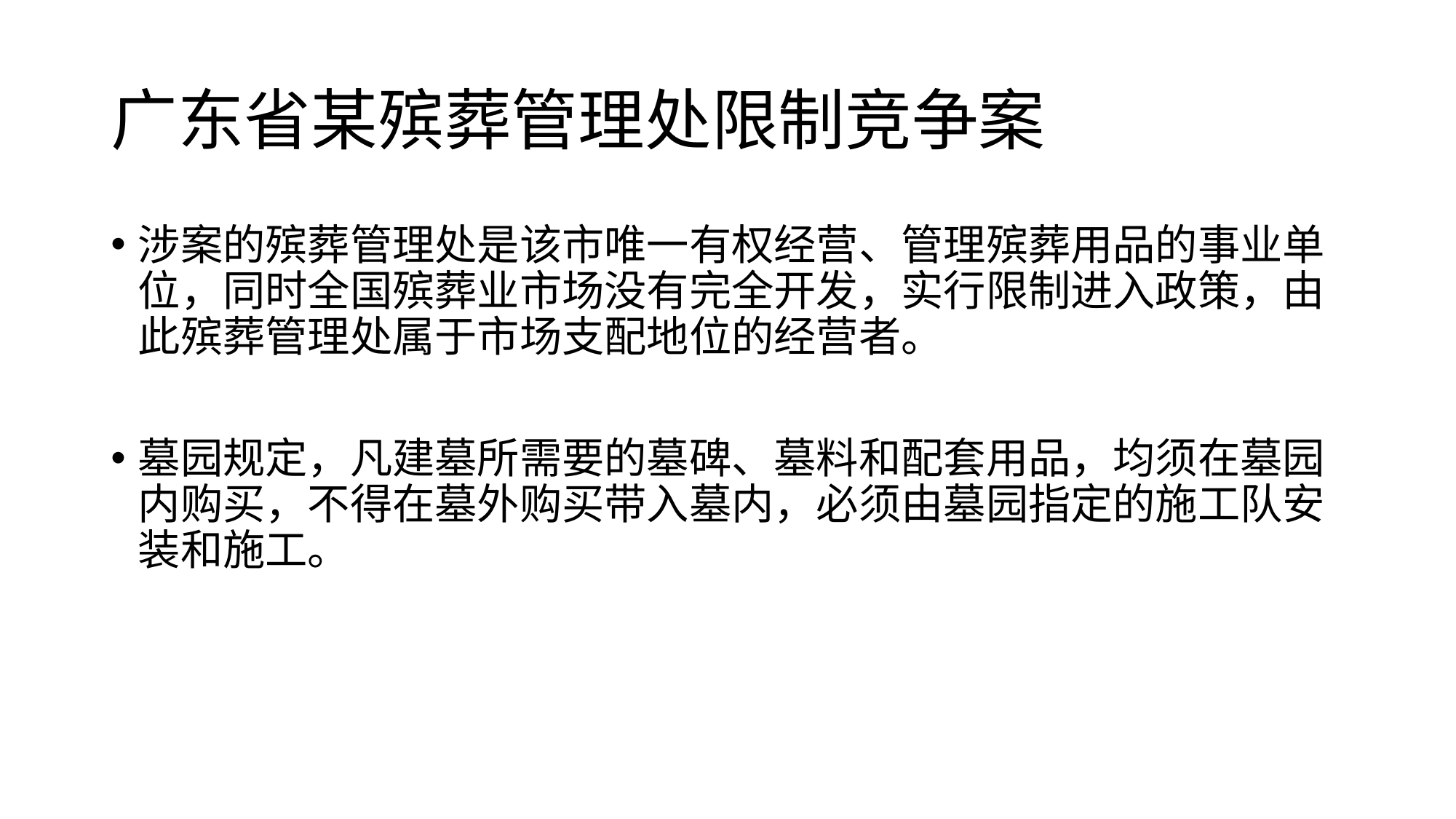

# 广东省某殡葬管理处限制竞争案
涉案的殡葬管理处是该市唯一有权经营、管理殡葬用品的事业单位，同时全国殡葬业市场没有完全开发，实行限制进入政策，由此殡葬管理处属于市场支配地位的经营者。

墓园规定，凡建墓所需要的墓碑、墓料和配套用品，均须在墓园内购买，不得在墓外购买带入墓内，必须由墓园指定的施工队安装和施工。